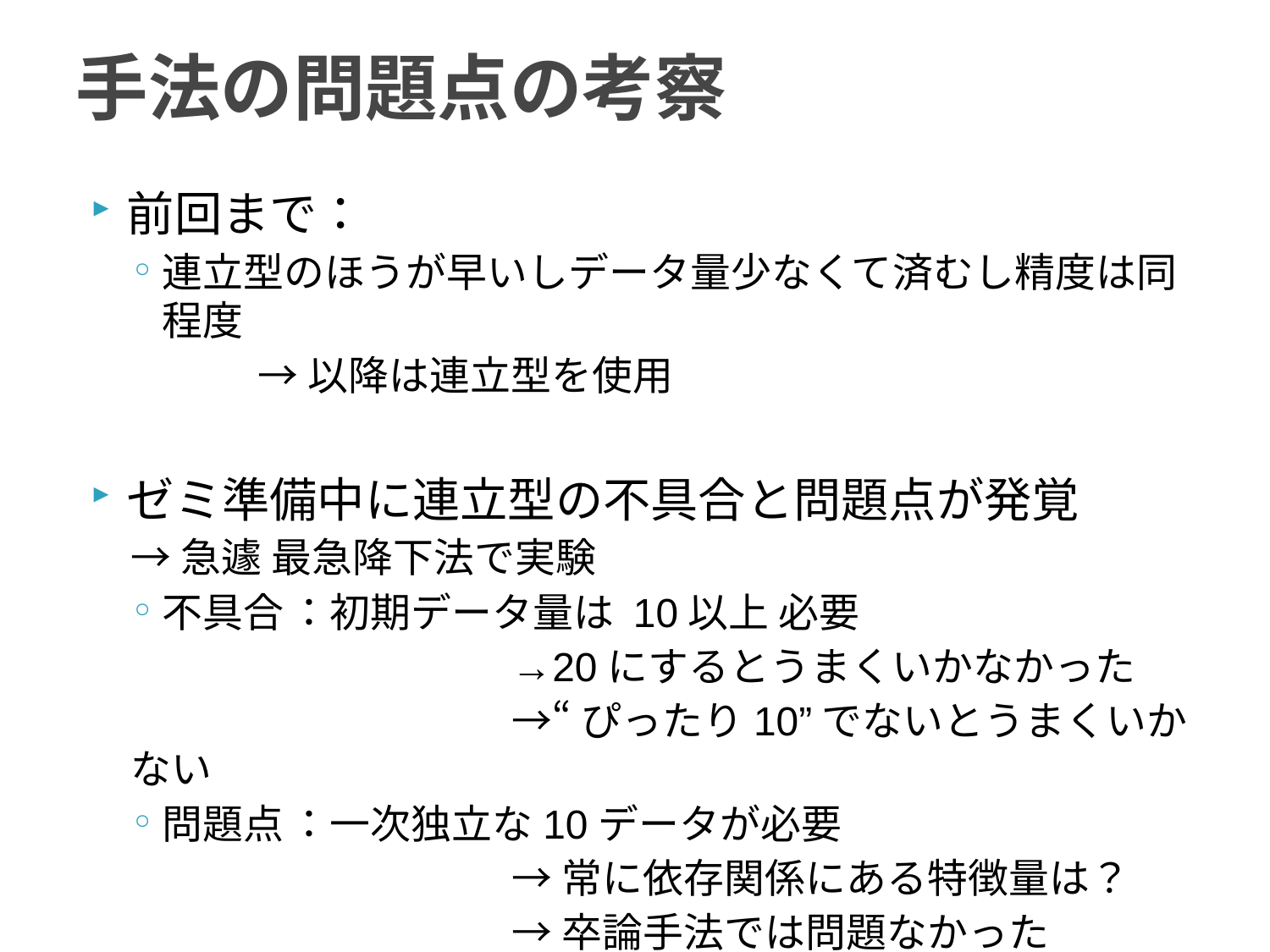

# 手法の問題点の考察
前回まで：
連立型のほうが早いしデータ量少なくて済むし精度は同程度
	→以降は連立型を使用

ゼミ準備中に連立型の不具合と問題点が発覚
→急遽 最急降下法で実験
不具合	：初期データ量は 10以上 必要
			→20にするとうまくいかなかった
			→“ぴったり10”でないとうまくいかない
問題点	：一次独立な10データが必要
			→常に依存関係にある特徴量は？
			→卒論手法では問題なかった